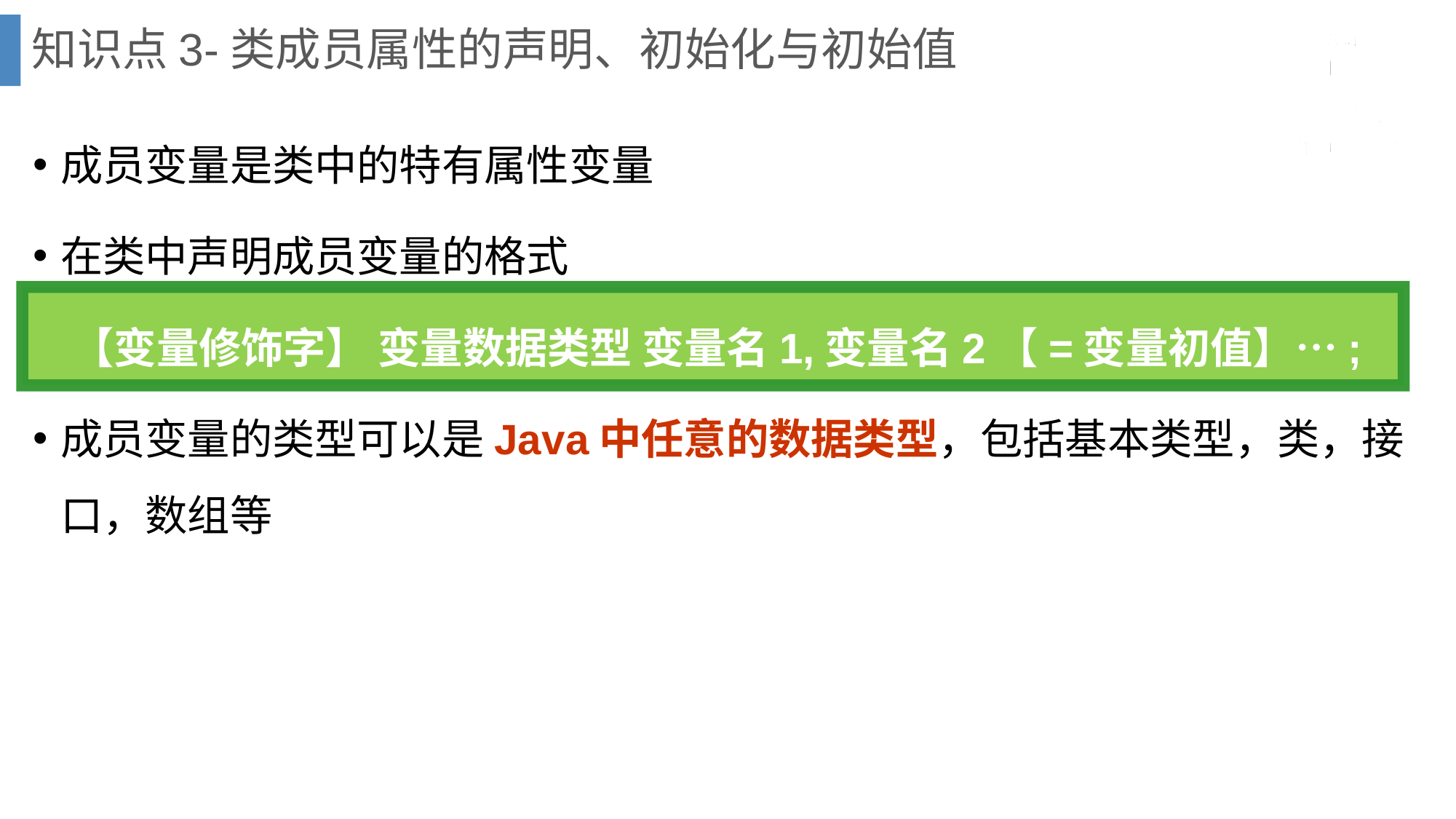

# 知识点3-类成员属性的声明、初始化与初始值
成员变量是类中的特有属性变量
在类中声明成员变量的格式
   【变量修饰字】 变量数据类型 变量名1,变量名2【=变量初值】…;
成员变量的类型可以是Java中任意的数据类型，包括基本类型，类，接口，数组等